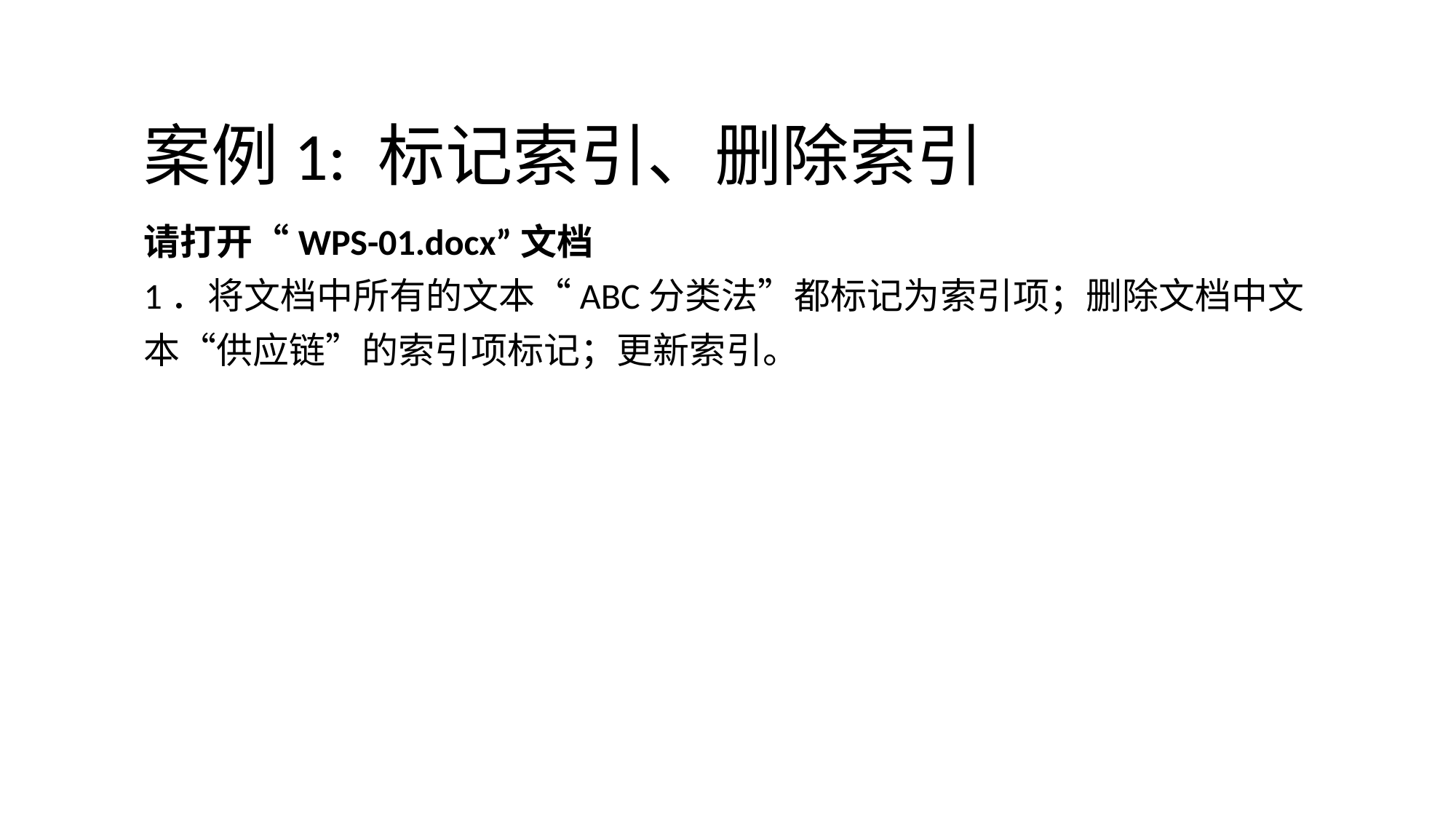

# 案例1: 标记索引、删除索引
请打开“WPS-01.docx”文档
1．将文档中所有的文本“ABC分类法”都标记为索引项；删除文档中文
本“供应链”的索引项标记；更新索引。